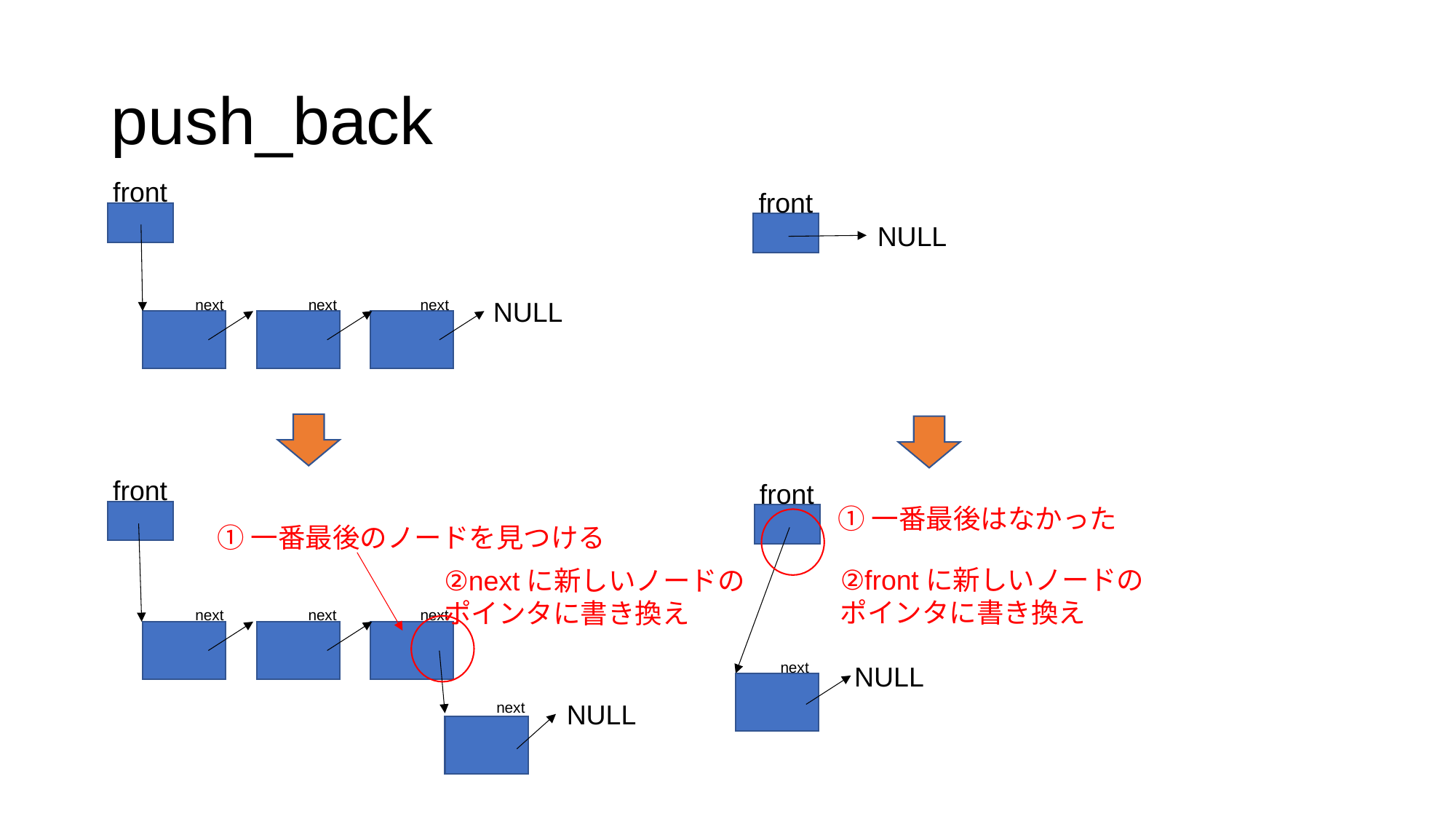

# push_back
front
front

NULL
next
NULL
next
next

front
front
①一番最後はなかった

①一番最後のノードを見つける
②frontに新しいノードの
ポインタに書き換え
②nextに新しいノードの
ポインタに書き換え
next
next
next

next
NULL

next
NULL